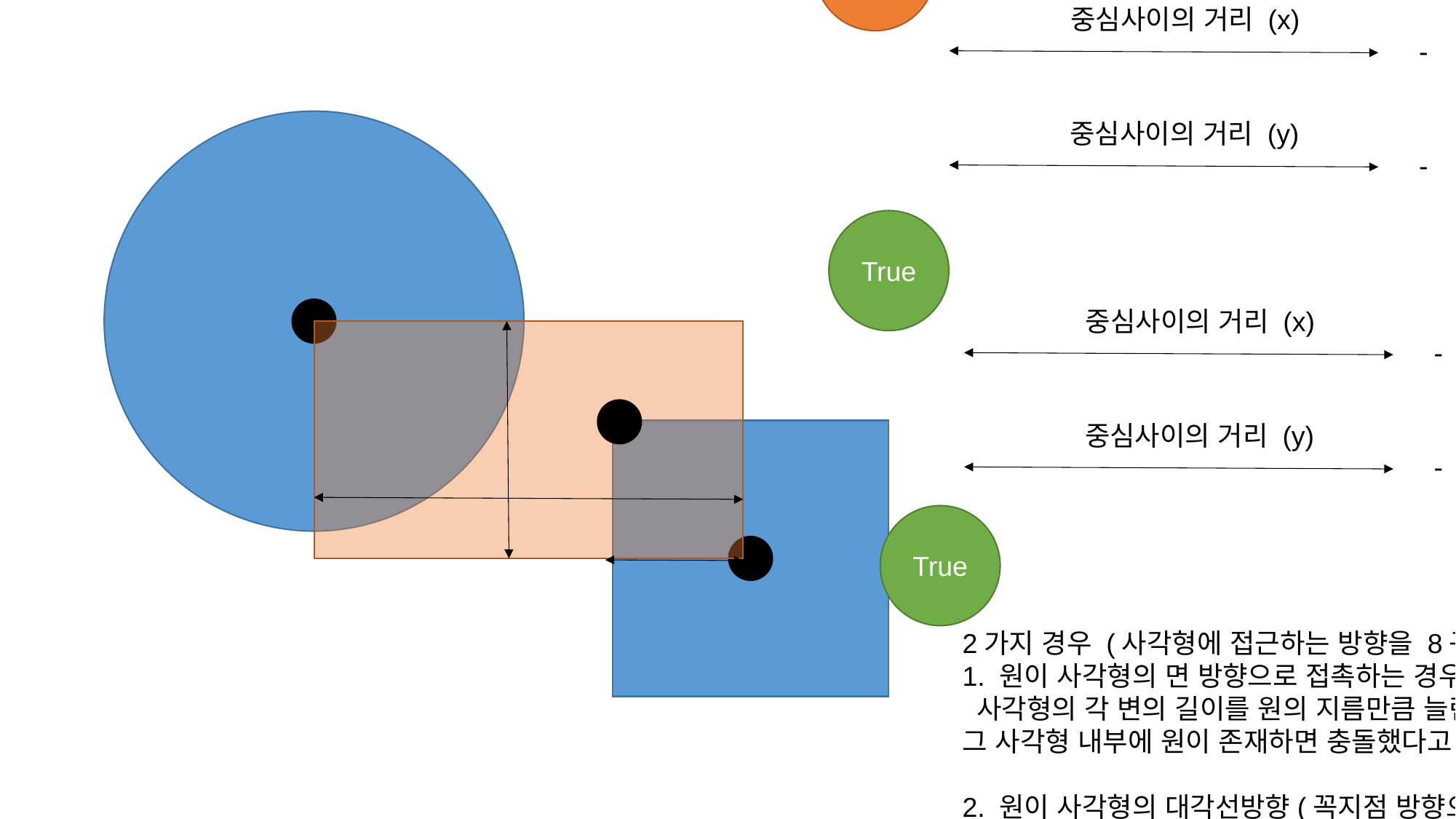

False
중심사이의 거리 (x)
사각형의 가로길이 절반
-
> 반지름
중심사이의 거리 (y)
사각형의 세로길이 절반

-
> 반지름
True
중심사이의 거리 (x)
사각형의 가로길이 절반

-
<= 0

중심사이의 거리 (y)
사각형의 세로길이 절반

-
<= 0
True
2가지 경우 (사각형에 접근하는 방향을 8구역으로 자르면)
1. 원이 사각형의 면 방향으로 접촉하는 경우 :
 사각형의 각 변의 길이를 원의 지름만큼 늘린 사각형이 있다고 할 때 그 사각형 내부에 원이 존재하면 충돌했다고 할 수 있다.

2. 원이 사각형의 대각선방향(꼭지점 방향으로) 접촉하는 경우 : 사각형의 꼭지점과 원의 중심사이의 거리 < 원의 반지름 => 충돌됨.